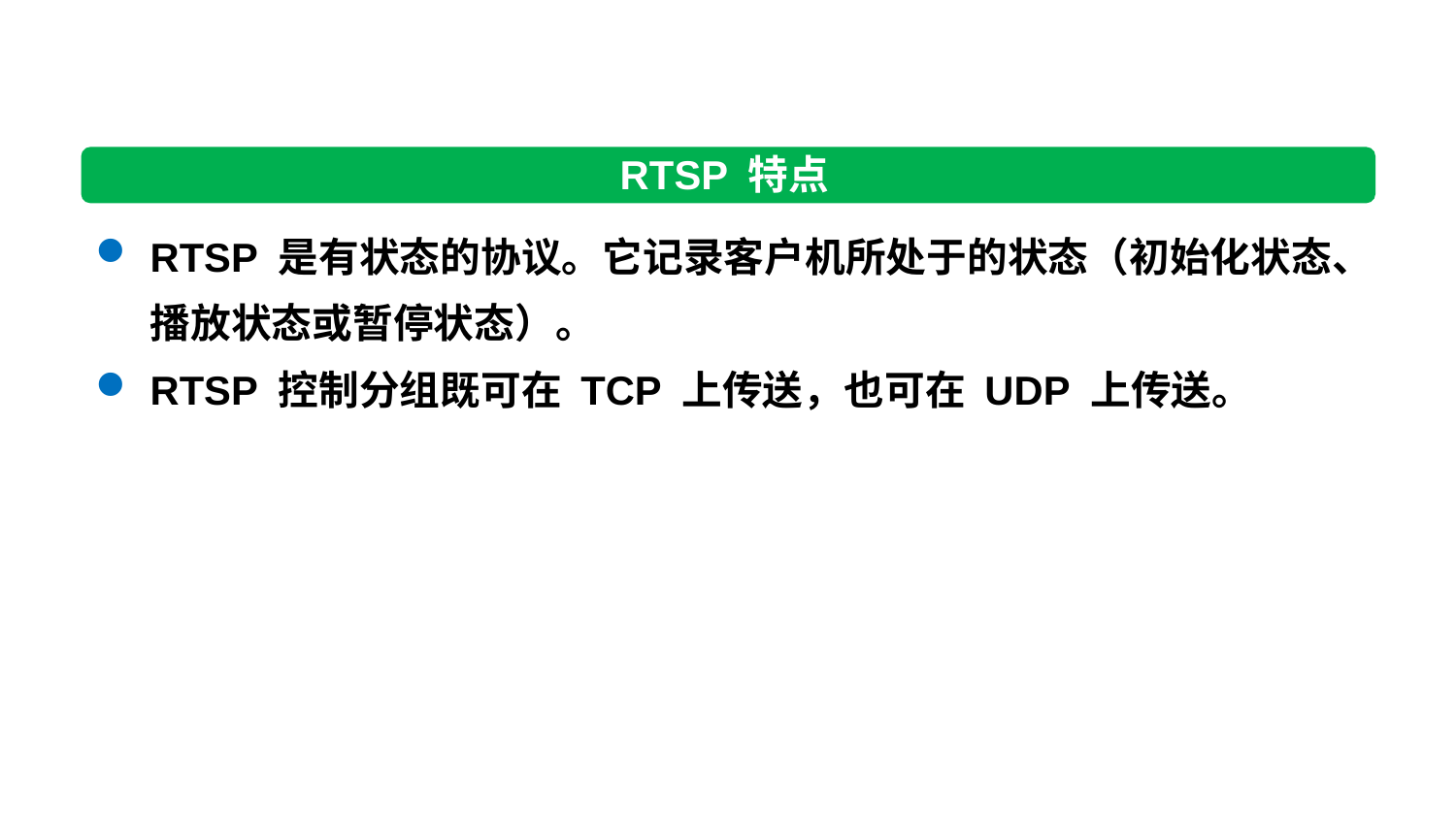

RTSP 特点

RTSP 是有状态的协议。它记录客户机所处于的状态（初始化状态、播放状态或暂停状态）。
RTSP 控制分组既可在 TCP 上传送，也可在 UDP 上传送。
23